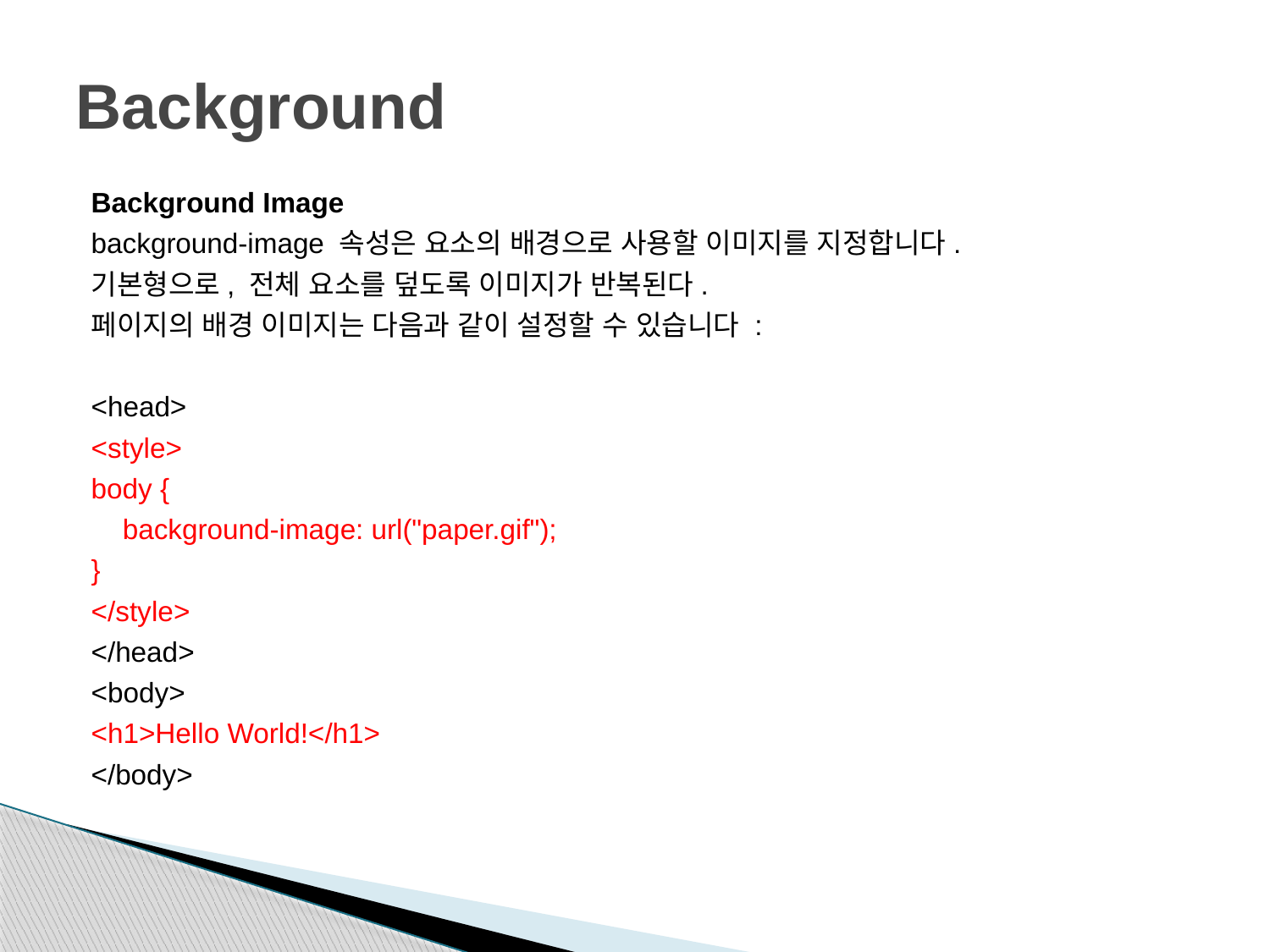

# Background
Background Image
background-image 속성은 요소의 배경으로 사용할 이미지를 지정합니다.
기본형으로, 전체 요소를 덮도록 이미지가 반복된다.
페이지의 배경 이미지는 다음과 같이 설정할 수 있습니다 :

<head>
<style>
body {
    background-image: url("paper.gif");
}
</style>
</head>
<body>
<h1>Hello World!</h1>
</body>